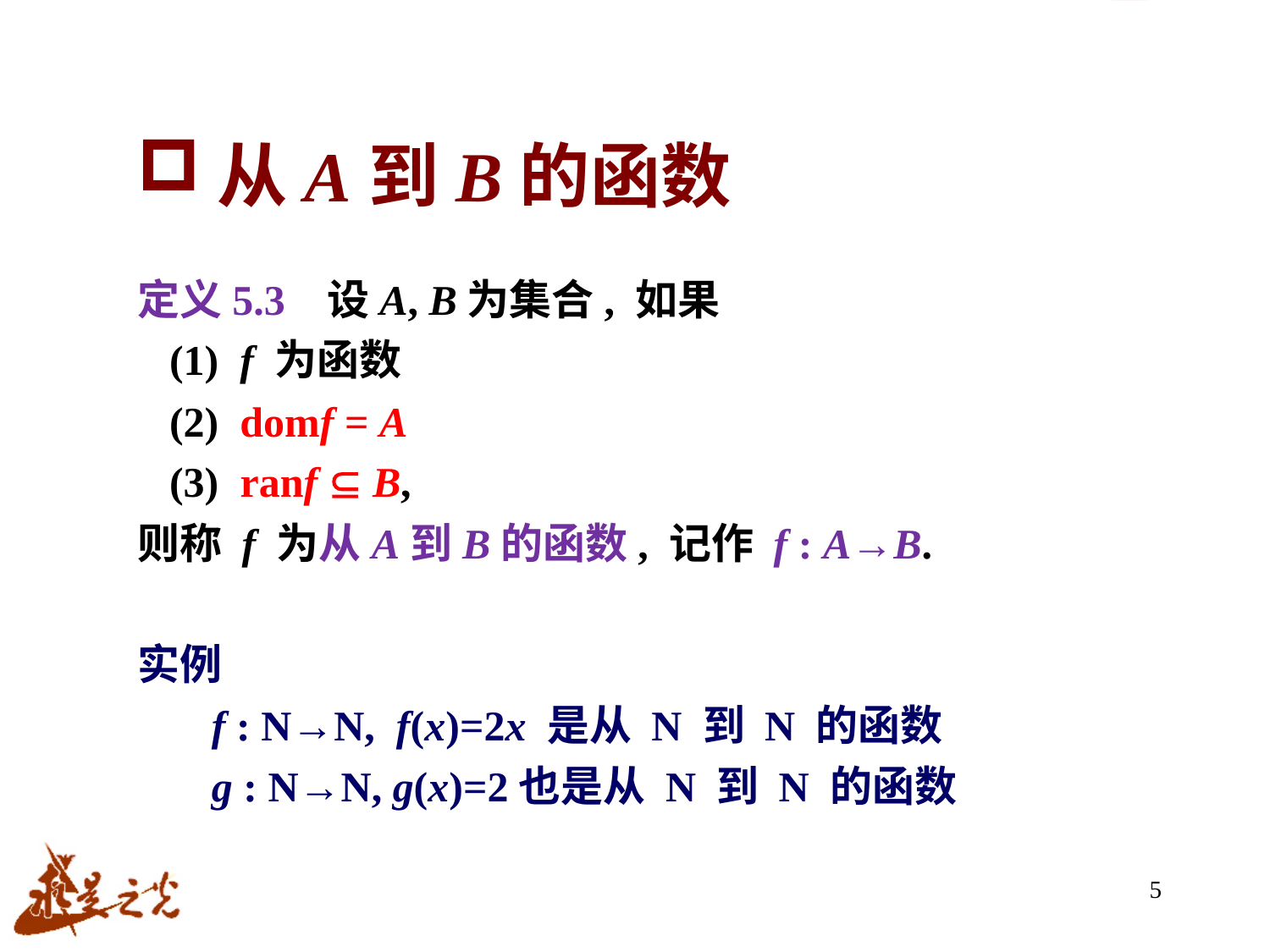

# 从A到B的函数
定义5.3   设A, B为集合, 如果
   (1)  f 为函数
   (2)  domf = A
   (3)  ranf ⊆ B,
则称 f 为从A到B的函数, 记作 f : A→B.

实例
       f : N→N,  f(x)=2x 是从 N 到 N 的函数
       g : N→N, g(x)=2也是从 N 到 N 的函数
5